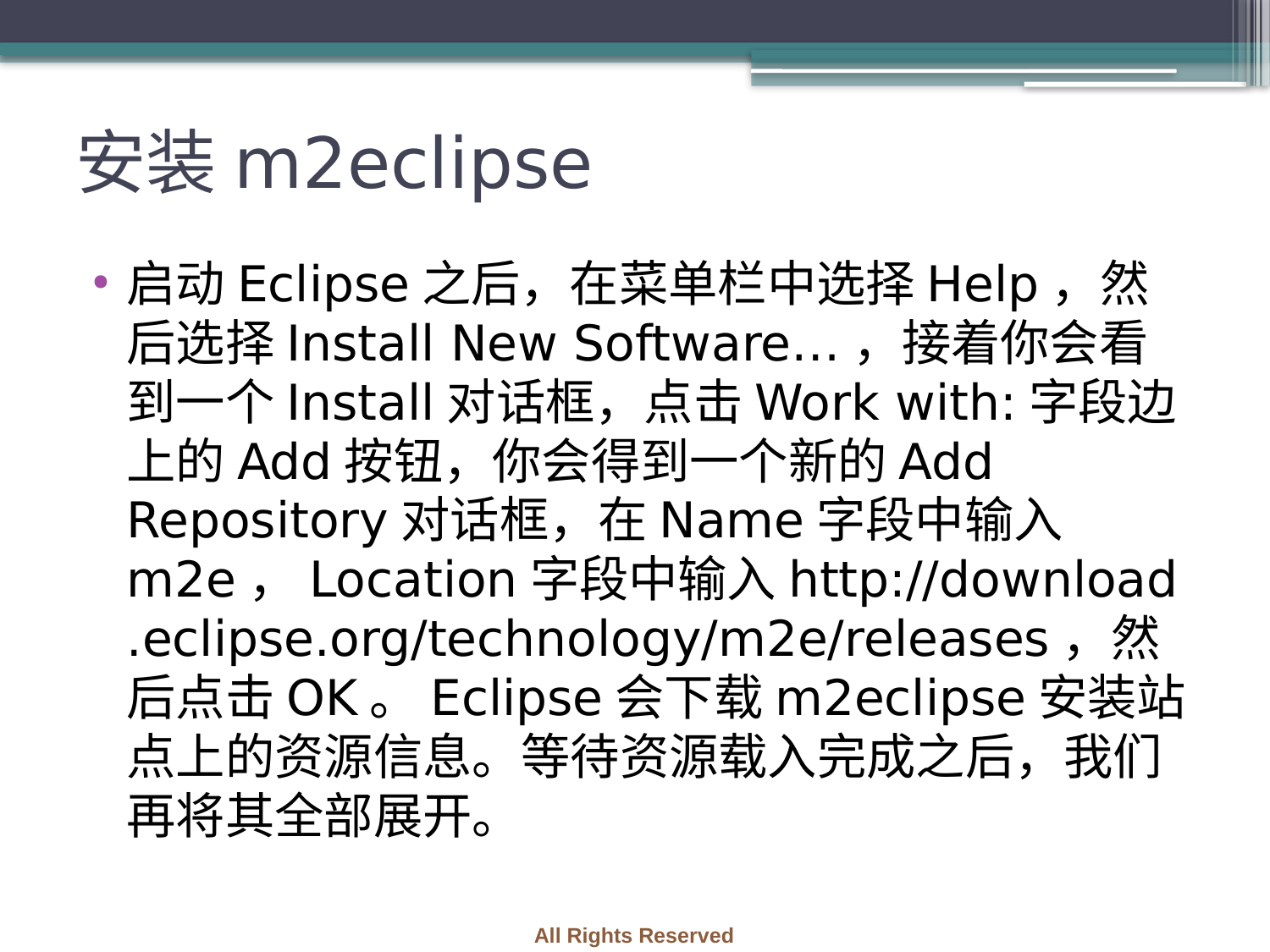

# 安装m2eclipse
启动Eclipse之后，在菜单栏中选择Help，然后选择Install New Software…，接着你会看到一个Install对话框，点击Work with:字段边上的Add按钮，你会得到一个新的Add Repository对话框，在Name字段中输入m2e，Location字段中输入http://download.eclipse.org/technology/m2e/releases，然后点击OK。Eclipse会下载m2eclipse安装站点上的资源信息。等待资源载入完成之后，我们再将其全部展开。